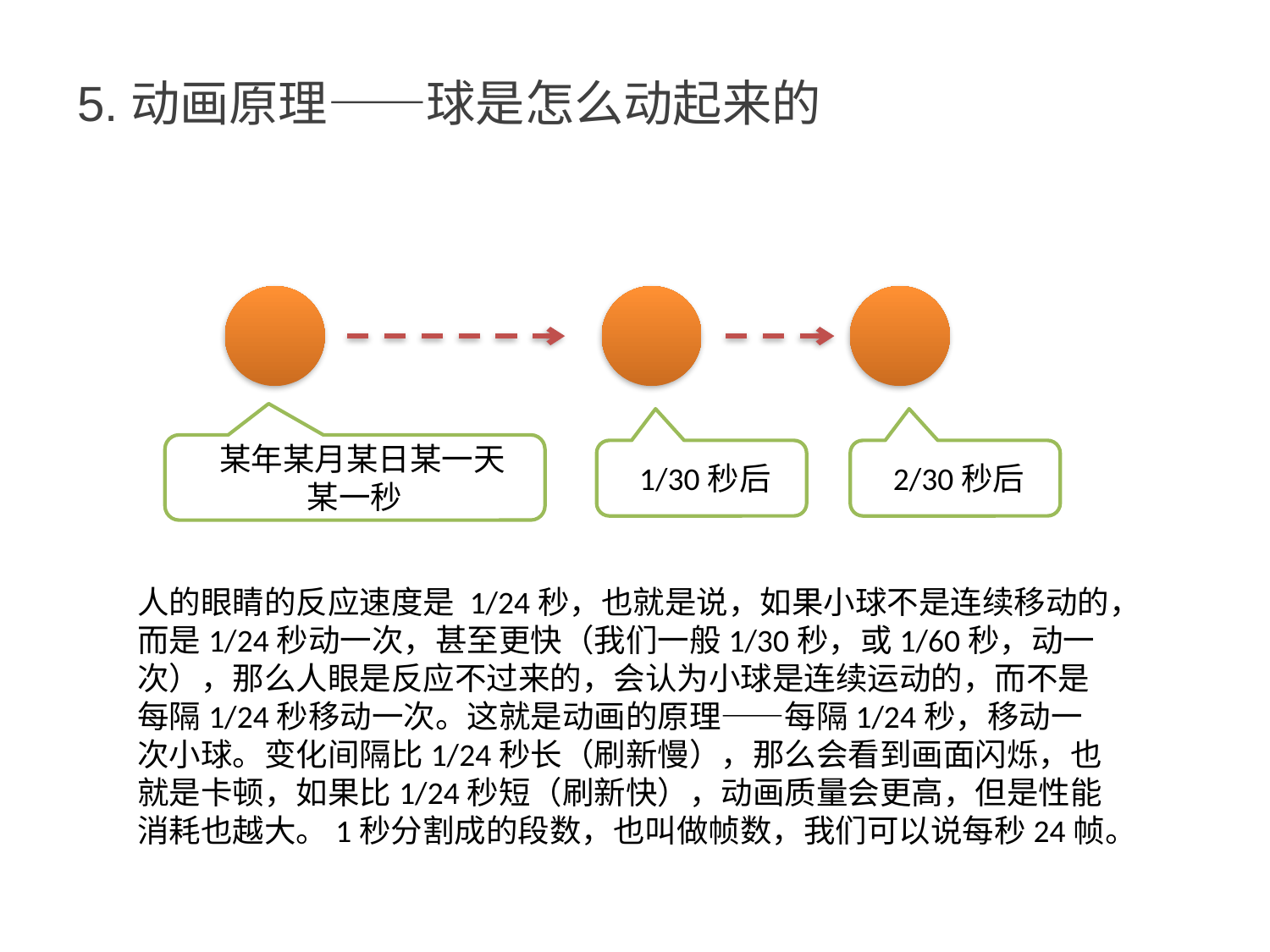

5.动画原理——球是怎么动起来的

 某年某月某日某一天
某一秒
 1/30秒后
 2/30秒后
人的眼睛的反应速度是 1/24秒，也就是说，如果小球不是连续移动的，而是1/24秒动一次，甚至更快（我们一般1/30秒，或1/60秒，动一次），那么人眼是反应不过来的，会认为小球是连续运动的，而不是每隔1/24秒移动一次。这就是动画的原理——每隔1/24秒，移动一次小球。变化间隔比1/24秒长（刷新慢），那么会看到画面闪烁，也就是卡顿，如果比1/24秒短（刷新快），动画质量会更高，但是性能消耗也越大。1秒分割成的段数，也叫做帧数，我们可以说每秒24帧。